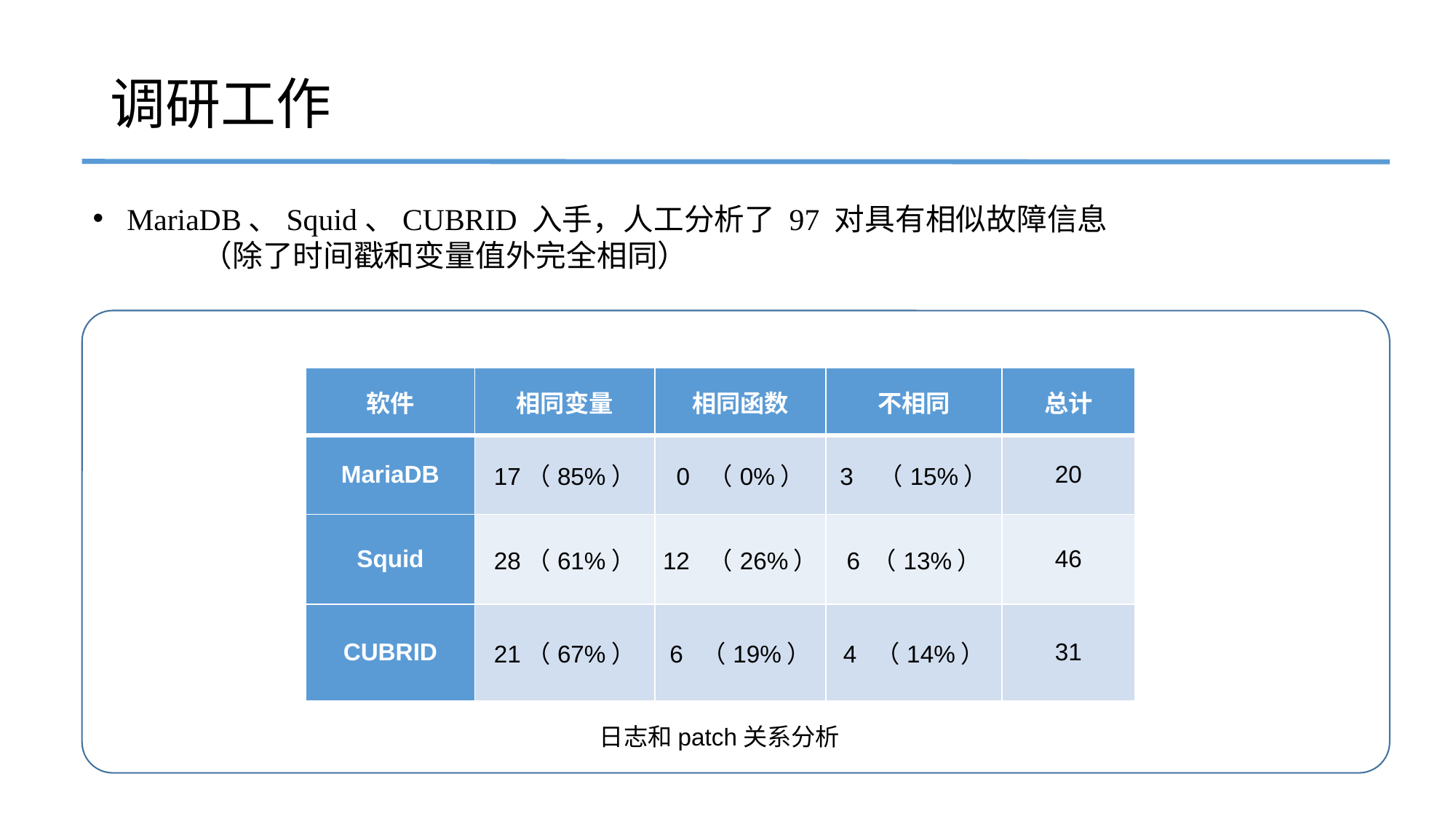

# 调研工作
MariaDB、Squid、CUBRID 入手，人工分析了 97 对具有相似故障信息
	（除了时间戳和变量值外完全相同）

| 软件 | 相同变量 | 相同函数 | 不相同 | 总计 |
| --- | --- | --- | --- | --- |
| MariaDB | 17（85%） | 0 （0%） | 3 （15%） | 20 |
| Squid | 28（61%） | 12 （26%） | 6 （13%） | 46 |
| CUBRID | 21（67%） | 6 （19%） | 4 （14%） | 31 |
日志和patch关系分析